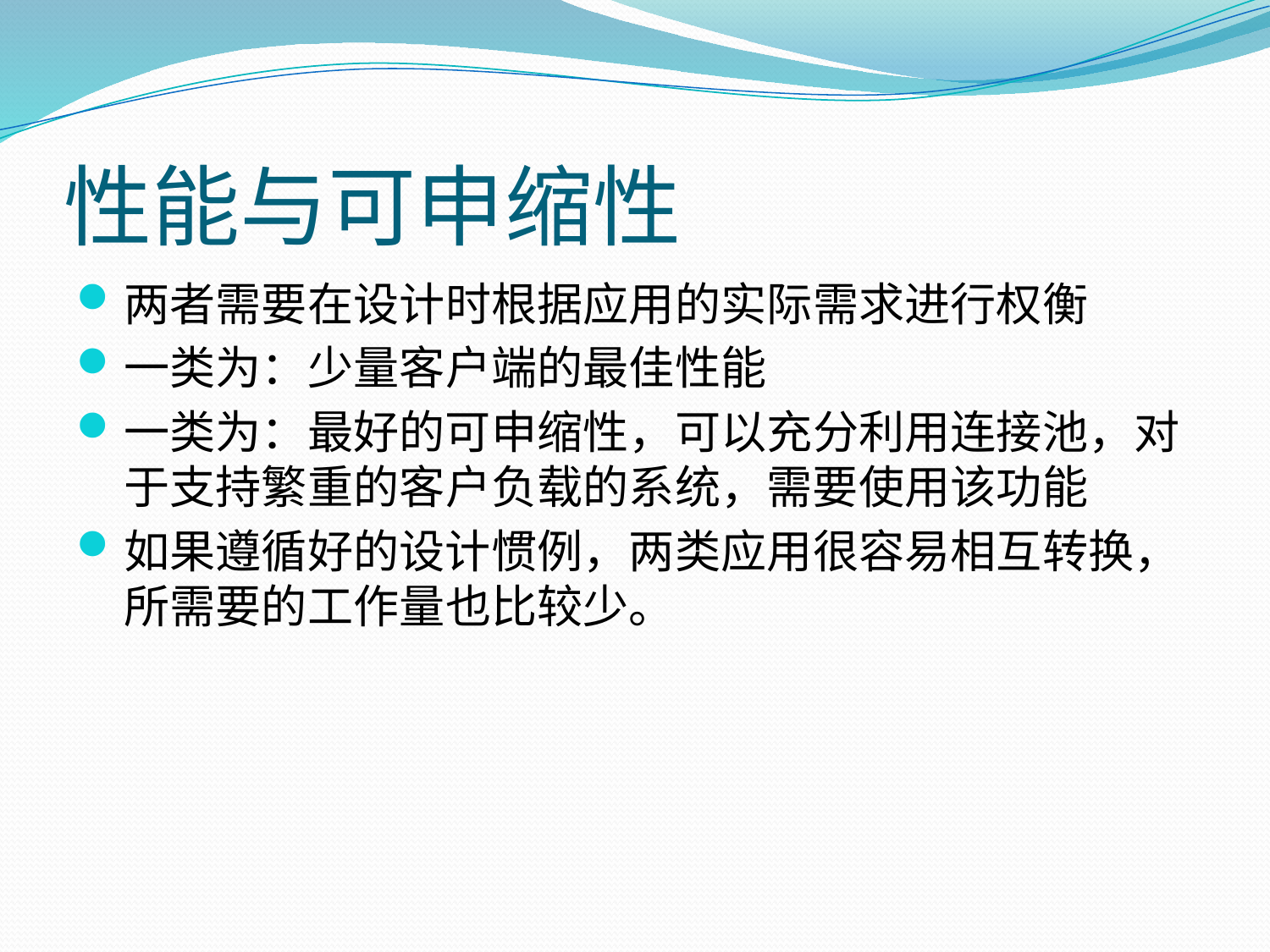

# 性能与可申缩性
两者需要在设计时根据应用的实际需求进行权衡
一类为：少量客户端的最佳性能
一类为：最好的可申缩性，可以充分利用连接池，对于支持繁重的客户负载的系统，需要使用该功能
如果遵循好的设计惯例，两类应用很容易相互转换，所需要的工作量也比较少。